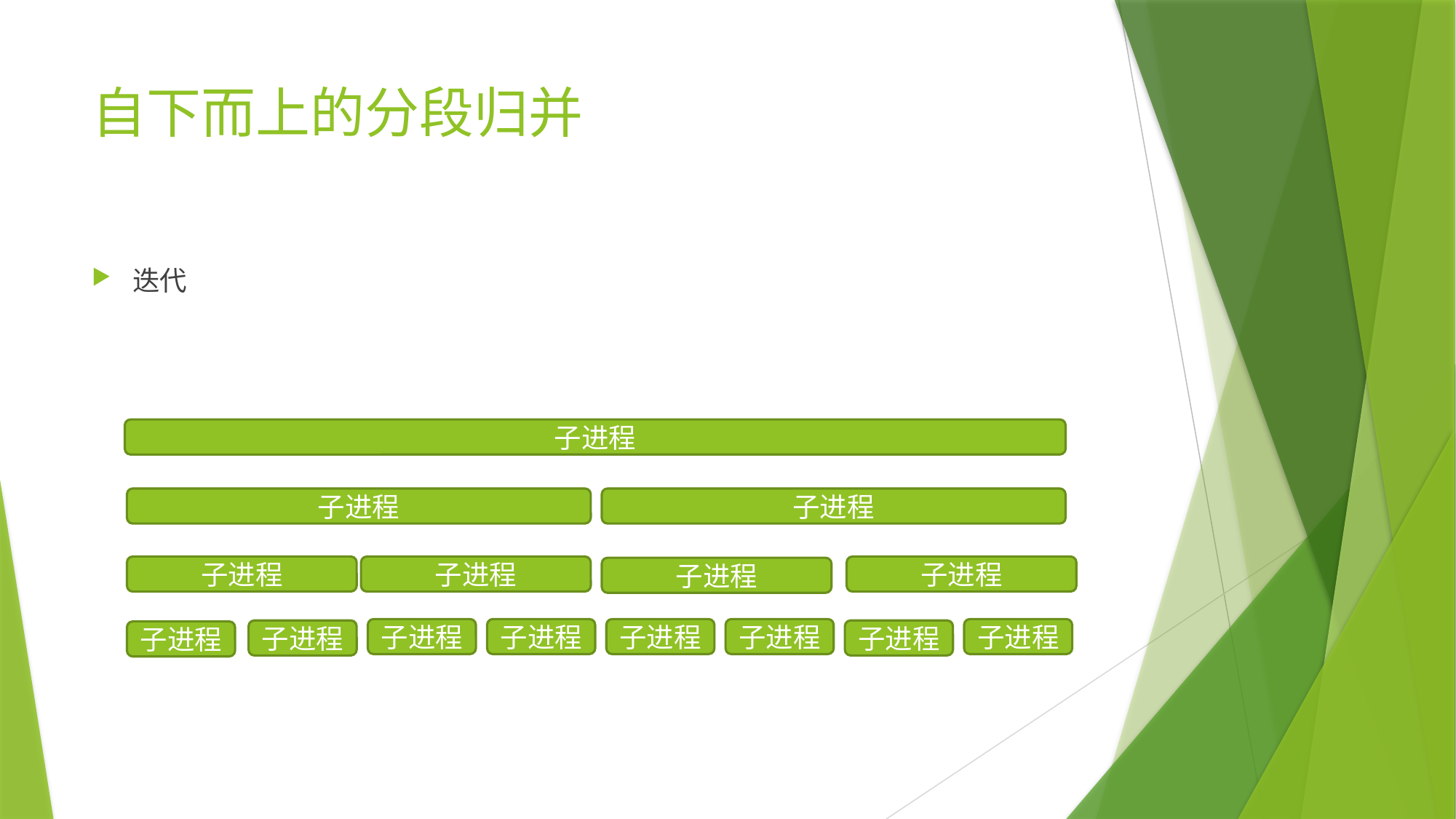

# 自下而上的分段归并
迭代
子进程
子进程
子进程
子进程
子进程
子进程
子进程
子进程
子进程
子进程
子进程
子进程
子进程
子进程
子进程